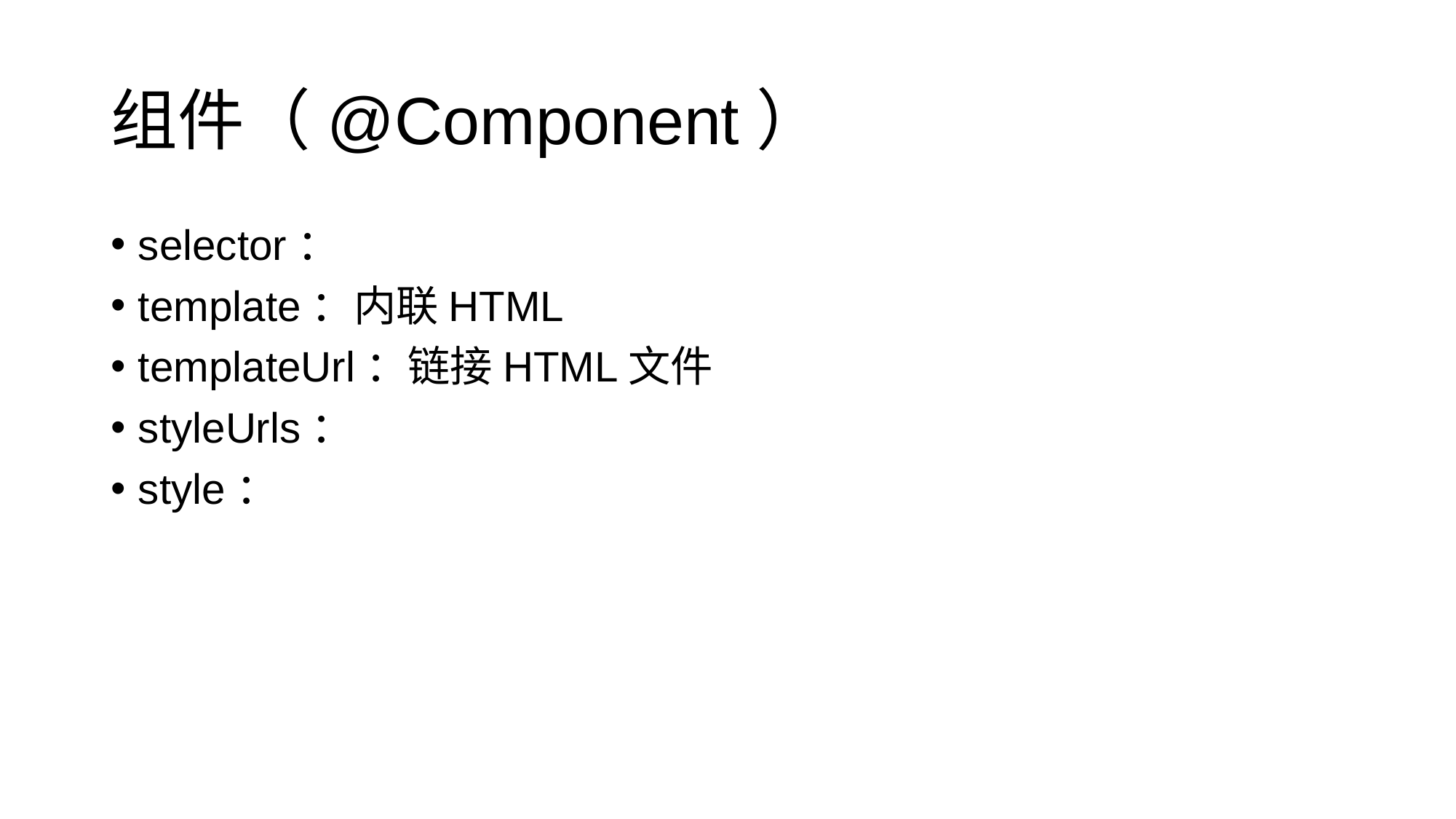

# 组件（@Component）
selector：
template：内联HTML
templateUrl：链接HTML文件
styleUrls：
style：